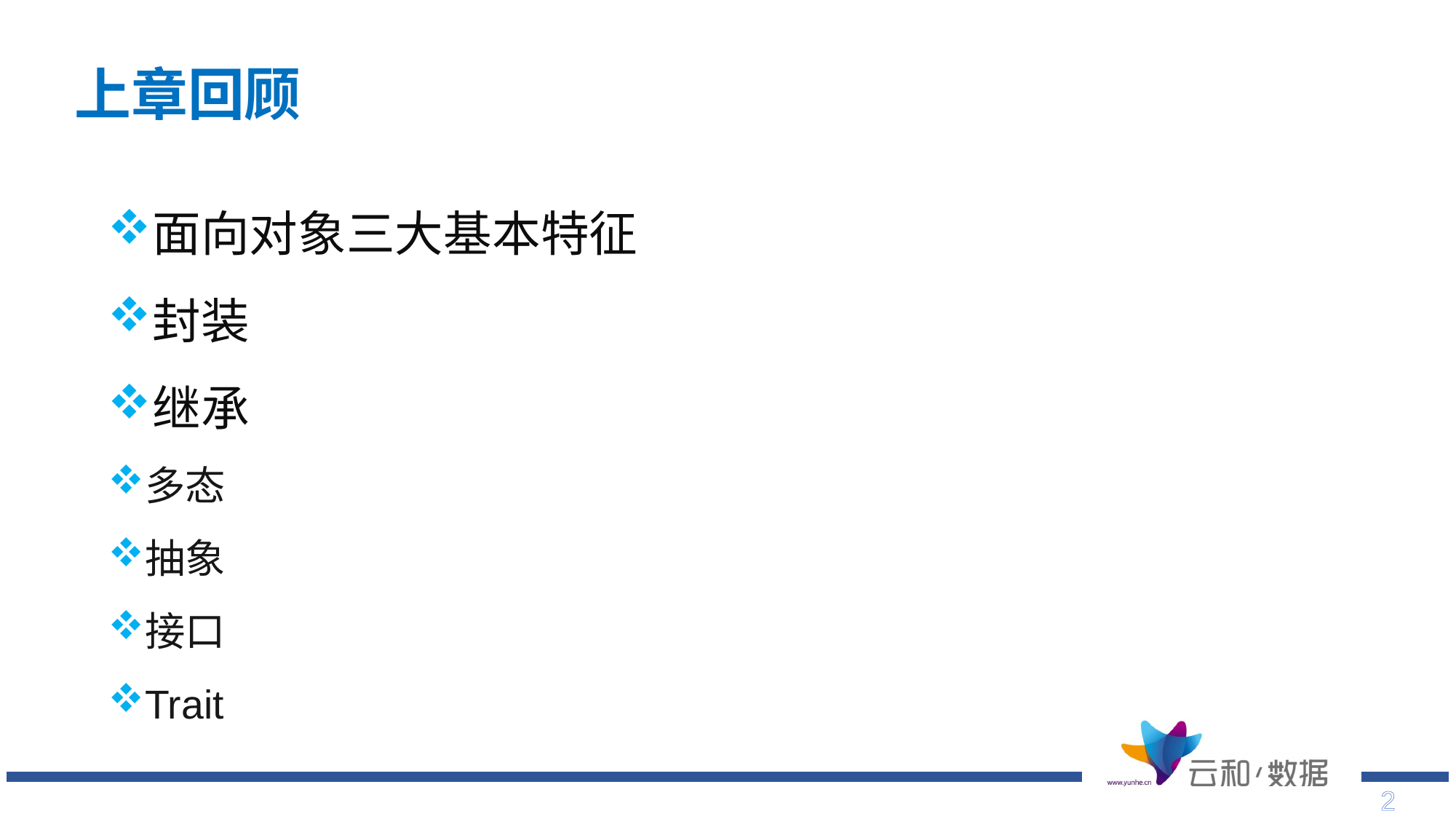

上章回顾
面向对象三大基本特征
封装
继承
多态
抽象
接口
Trait